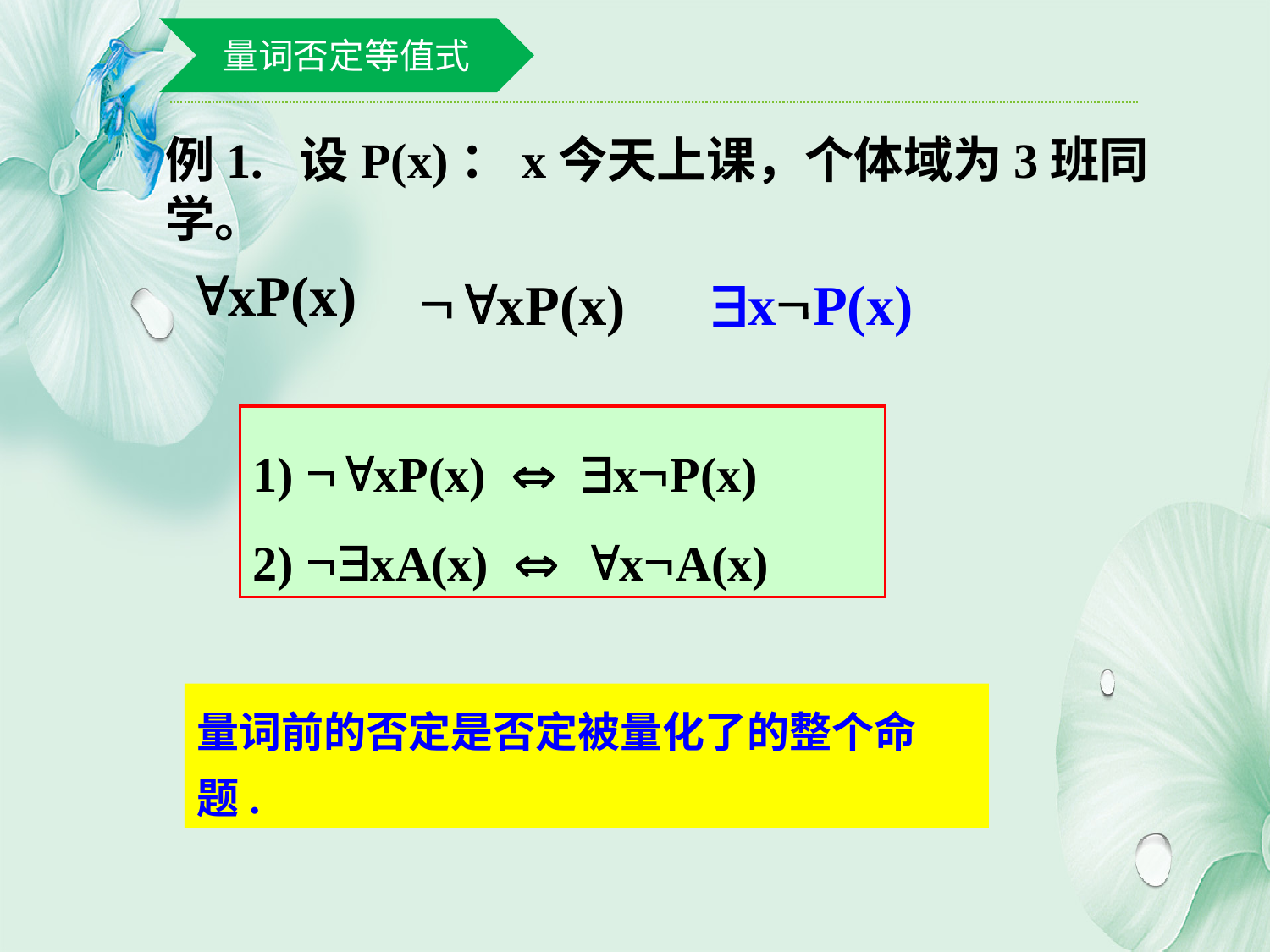

量词否定等值式
例1.  设P(x)：x今天上课，个体域为3班同学。
∀xP(x)
¬∀xP(x)
∃x¬P(x)
1) ¬∀xP(x)  ⇔  ∃x¬P(x)
2) ¬∃xA(x)  ⇔  ∀x¬A(x)
量词前的否定是否定被量化了的整个命题.